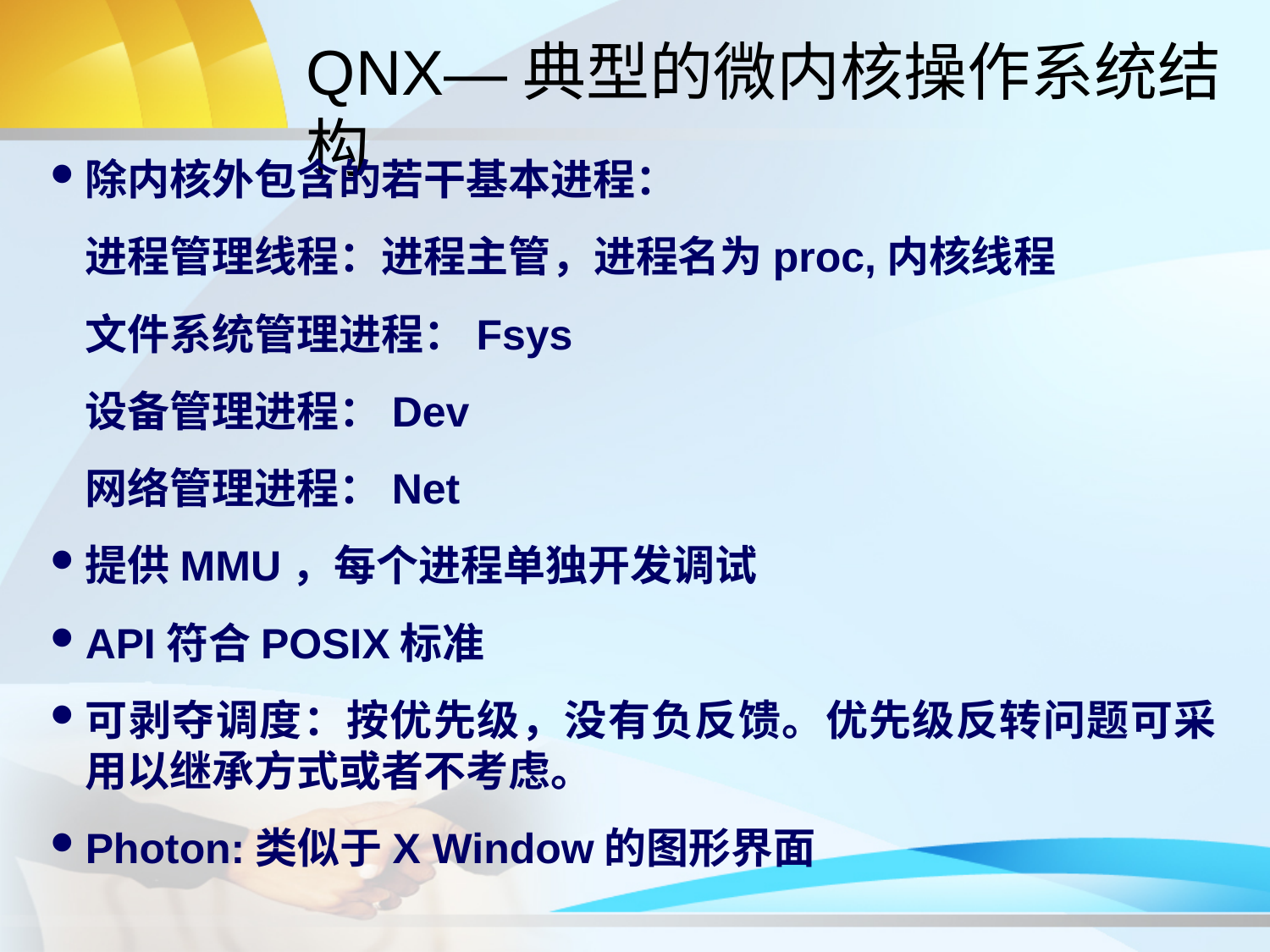

# QNX—典型的微内核操作系统结构
除内核外包含的若干基本进程：
	进程管理线程：进程主管，进程名为proc,内核线程
	文件系统管理进程：Fsys
	设备管理进程：Dev
	网络管理进程：Net
提供MMU，每个进程单独开发调试
API符合POSIX标准
可剥夺调度：按优先级，没有负反馈。优先级反转问题可采用以继承方式或者不考虑。
Photon:类似于X Window的图形界面